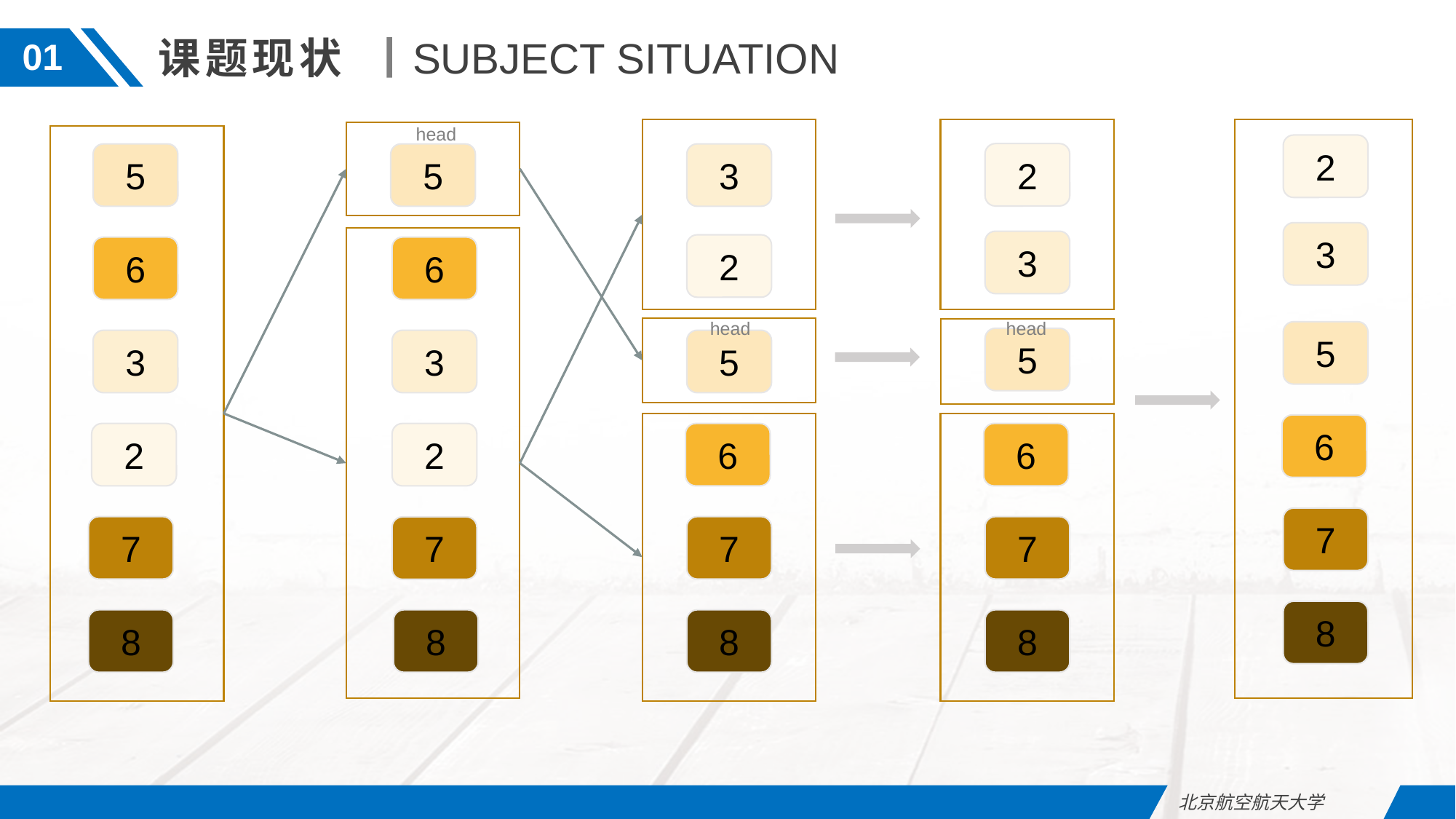

课题现状
SUBJECT SITUATION

01

head

2
2
5
5
3

3

3
2
6
6
head
head

5
5
3
3
5

6
2
2
6
6
7
7
7
7
7

8
8
8
8
8

北京航空航天大学